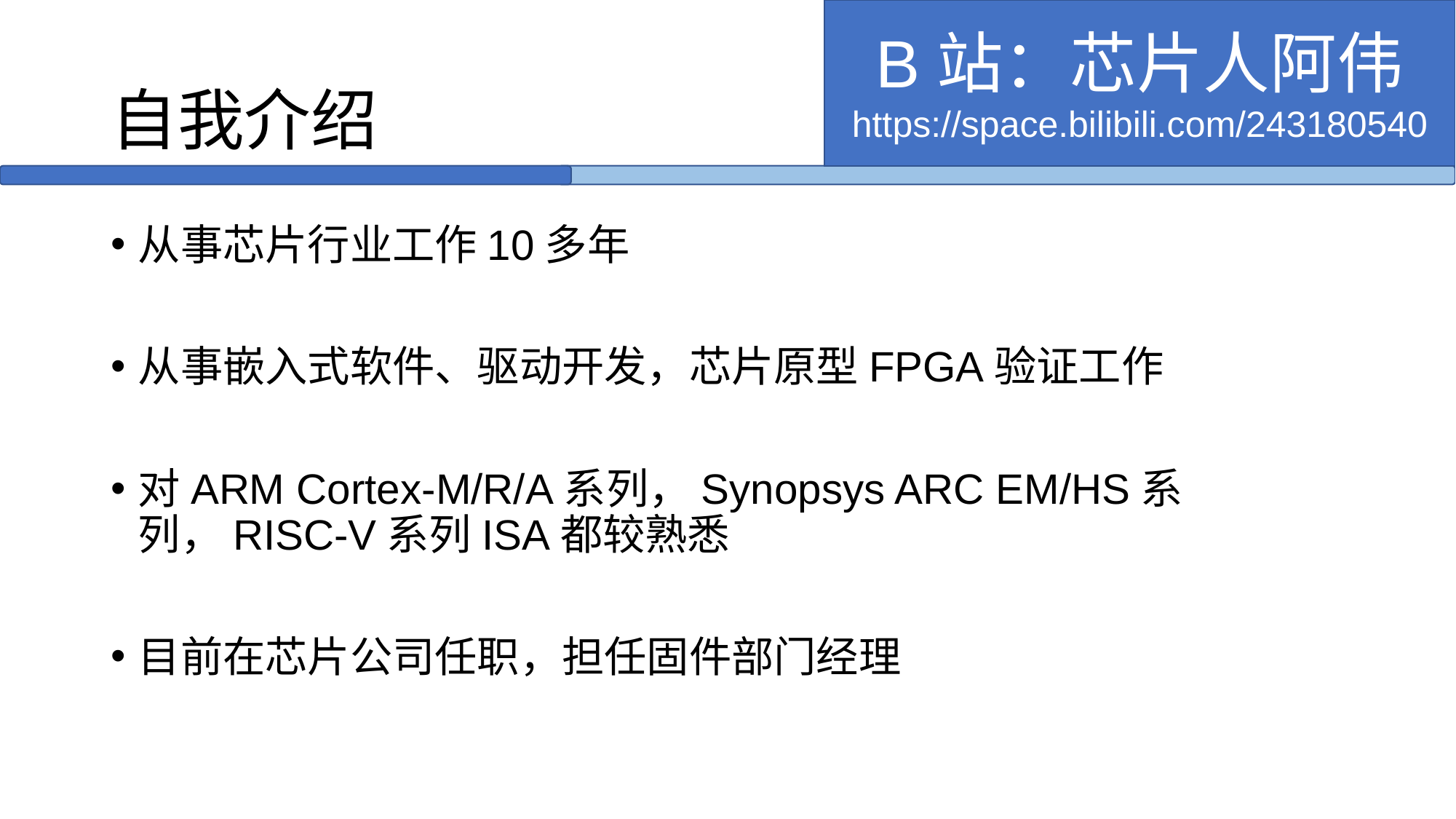

B站：芯片人阿伟
https://space.bilibili.com/243180540
# 自我介绍

从事芯片行业工作10多年

从事嵌入式软件、驱动开发，芯片原型FPGA验证工作

对ARM Cortex-M/R/A系列，Synopsys ARC EM/HS系列，RISC-V系列ISA都较熟悉

目前在芯片公司任职，担任固件部门经理